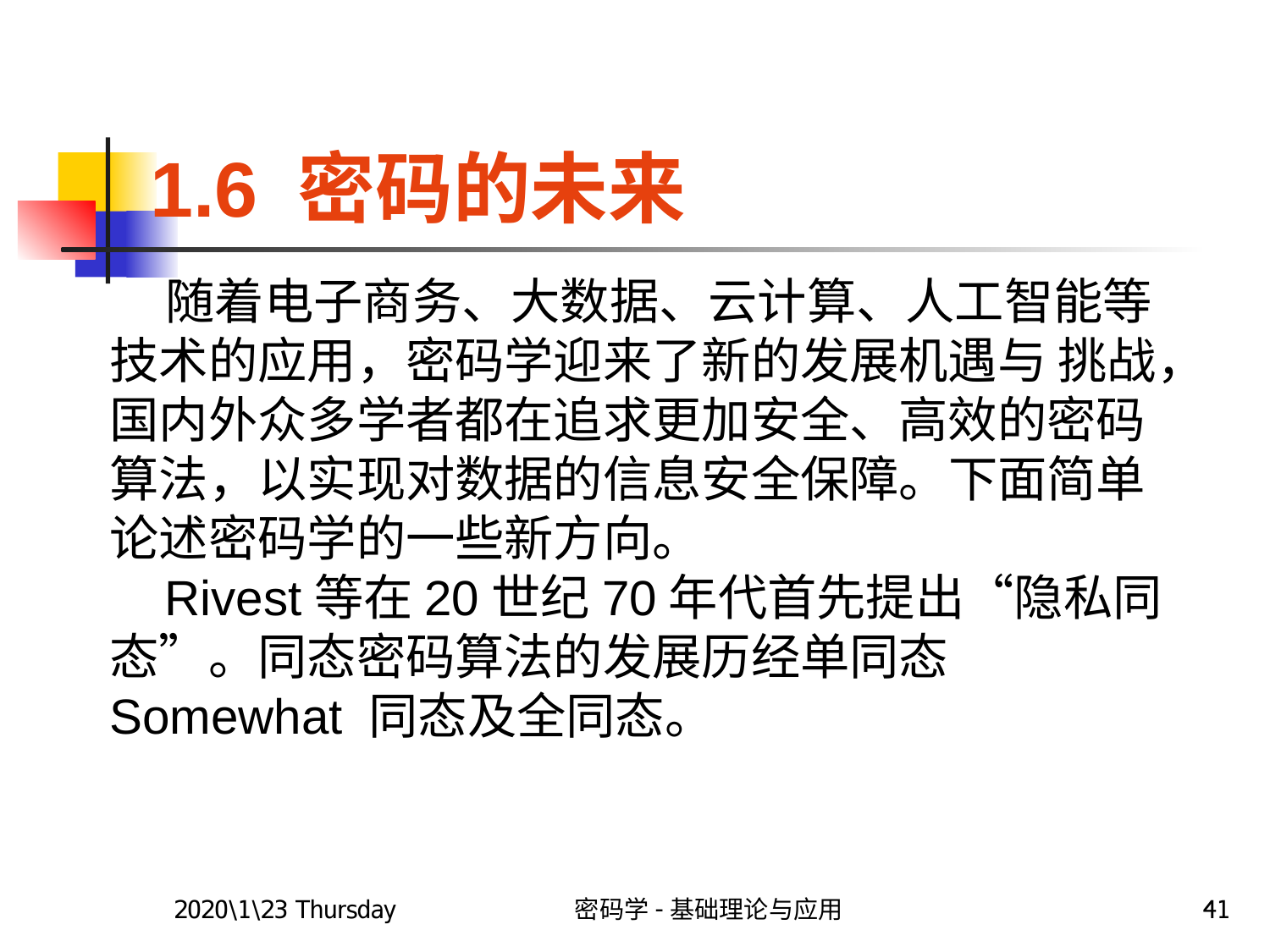

# 1.6 密码的未来
    随着电子商务、大数据、云计算、人工智能等技术的应用，密码学迎来了新的发展机遇与 挑战，国内外众多学者都在追求更加安全、高效的密码算法，以实现对数据的信息安全保障。下面简单论述密码学的一些新方向。
    Rivest等在20世纪70年代首先提出“隐私同态”。同态密码算法的发展历经单同态Somewhat 同态及全同态。
2020\1\23 Thursday
密码学-基础理论与应用
41